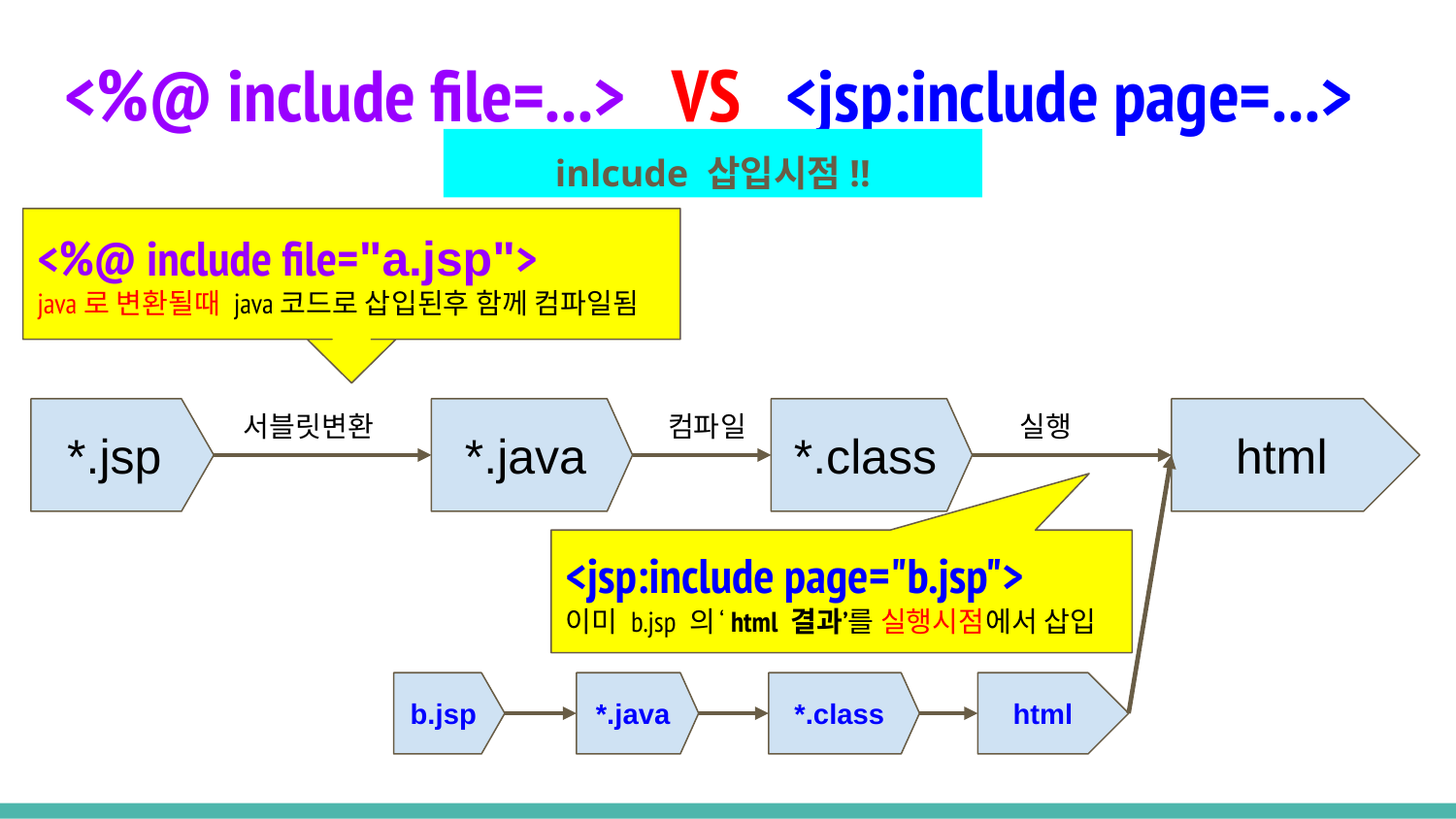

# <%@ include file=...>   VS   <jsp:include page=...>
inlcude 삽입시점!!
<%@ include file="a.jsp">
java로 변환될때 java코드로 삽입된후 함께 컴파일됨
서블릿변환
컴파일
실행
*.jsp
*.java
*.class
html
<jsp:include page="b.jsp">
이미 b.jsp 의 ‘html 결과’를 실행시점에서 삽입
b.jsp
*.java
*.class
html